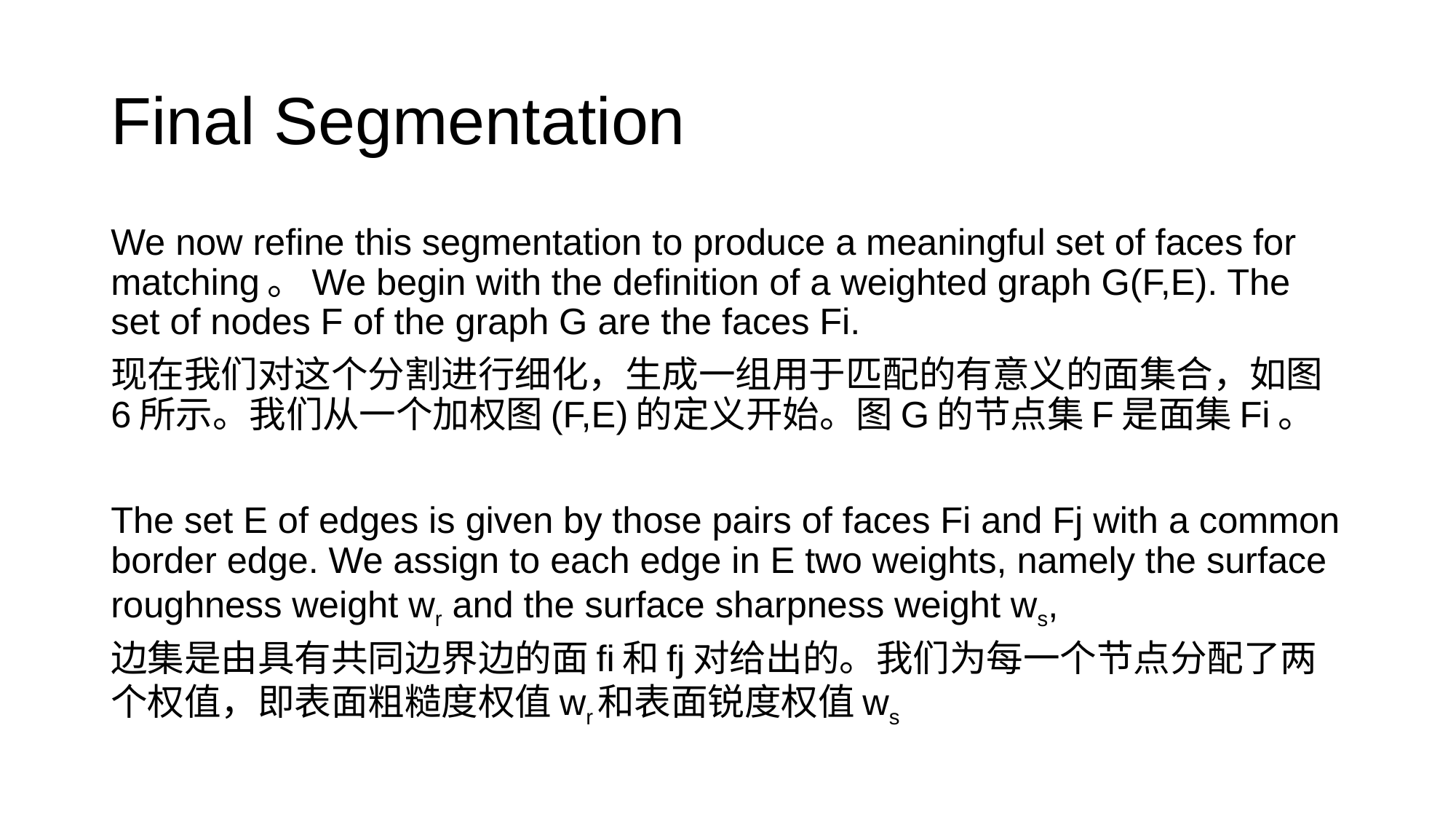

# Final Segmentation
We now refine this segmentation to produce a meaningful set of faces for matching。We begin with the definition of a weighted graph G(F,E). The set of nodes F of the graph G are the faces Fi.
现在我们对这个分割进行细化，生成一组用于匹配的有意义的面集合，如图6所示。我们从一个加权图(F,E)的定义开始。图G的节点集F是面集Fi。

The set E of edges is given by those pairs of faces Fi and Fj with a common border edge. We assign to each edge in E two weights, namely the surface roughness weight wr and the surface sharpness weight ws,
边集是由具有共同边界边的面fi和fj对给出的。我们为每一个节点分配了两个权值，即表面粗糙度权值wr和表面锐度权值ws